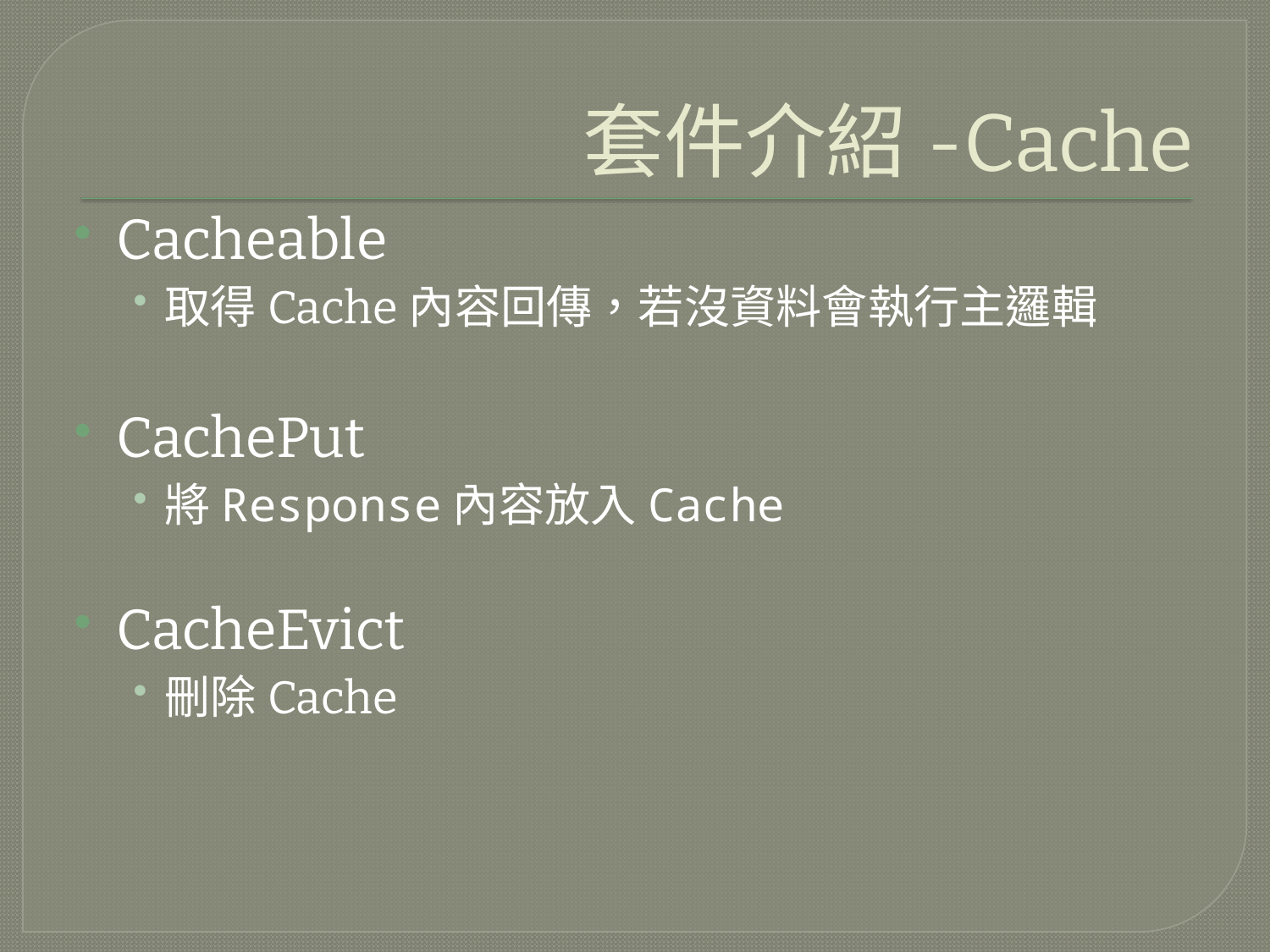

# 套件介紹-Cache
Cacheable
取得Cache內容回傳，若沒資料會執行主邏輯

CachePut
將Response內容放入Cache

CacheEvict
刪除Cache